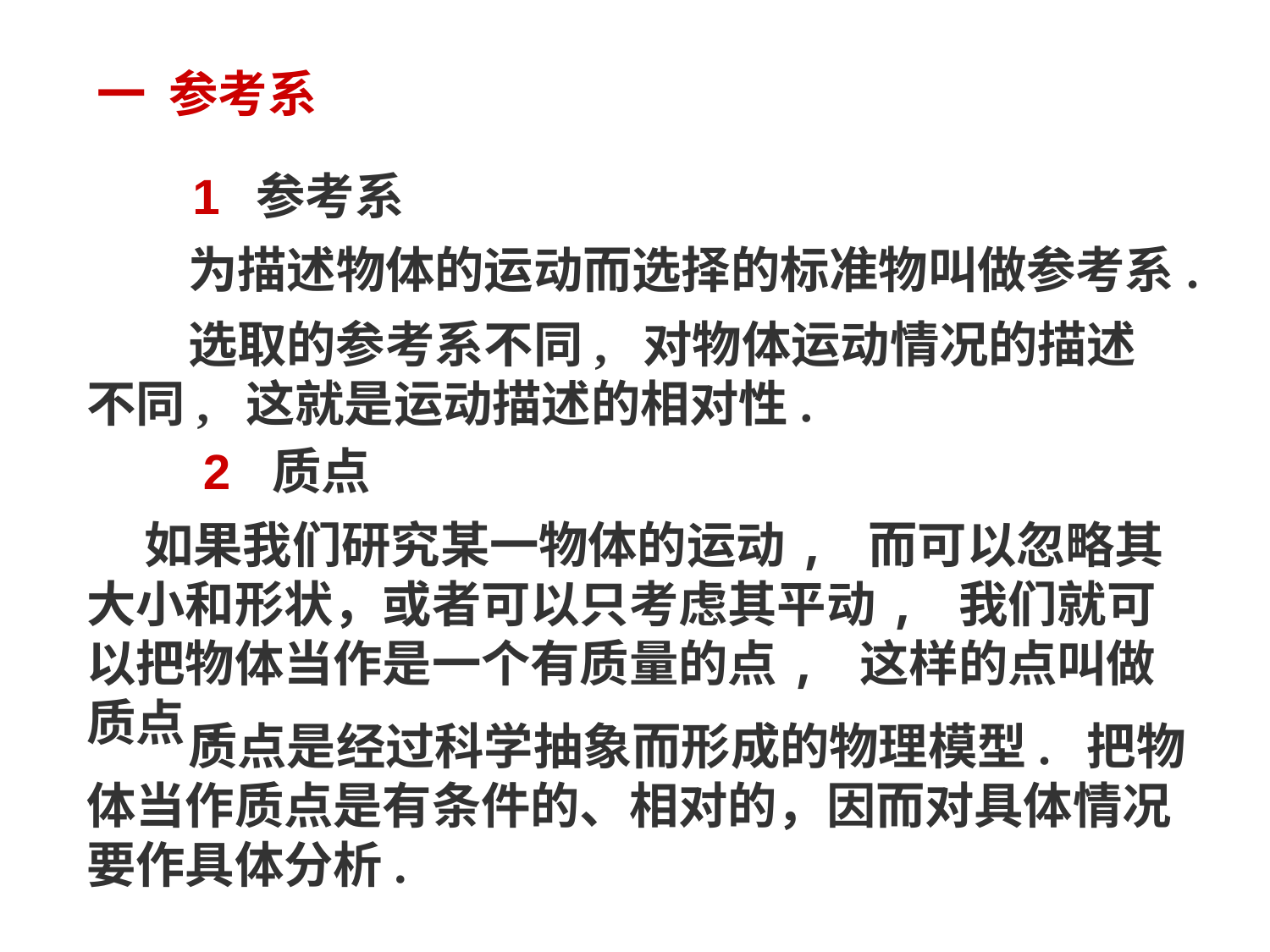

一  参考系
1  参考系
        为描述物体的运动而选择的标准物叫做参考系.
        选取的参考系不同,  对物体运动情况的描述不同,  这就是运动描述的相对性.
2 质点
     如果我们研究某一物体的运动, 而可以忽略其大小和形状，或者可以只考虑其平动, 我们就可以把物体当作是一个有质量的点, 这样的点叫做质点.
        质点是经过科学抽象而形成的物理模型.  把物体当作质点是有条件的、相对的，因而对具体情况要作具体分析.